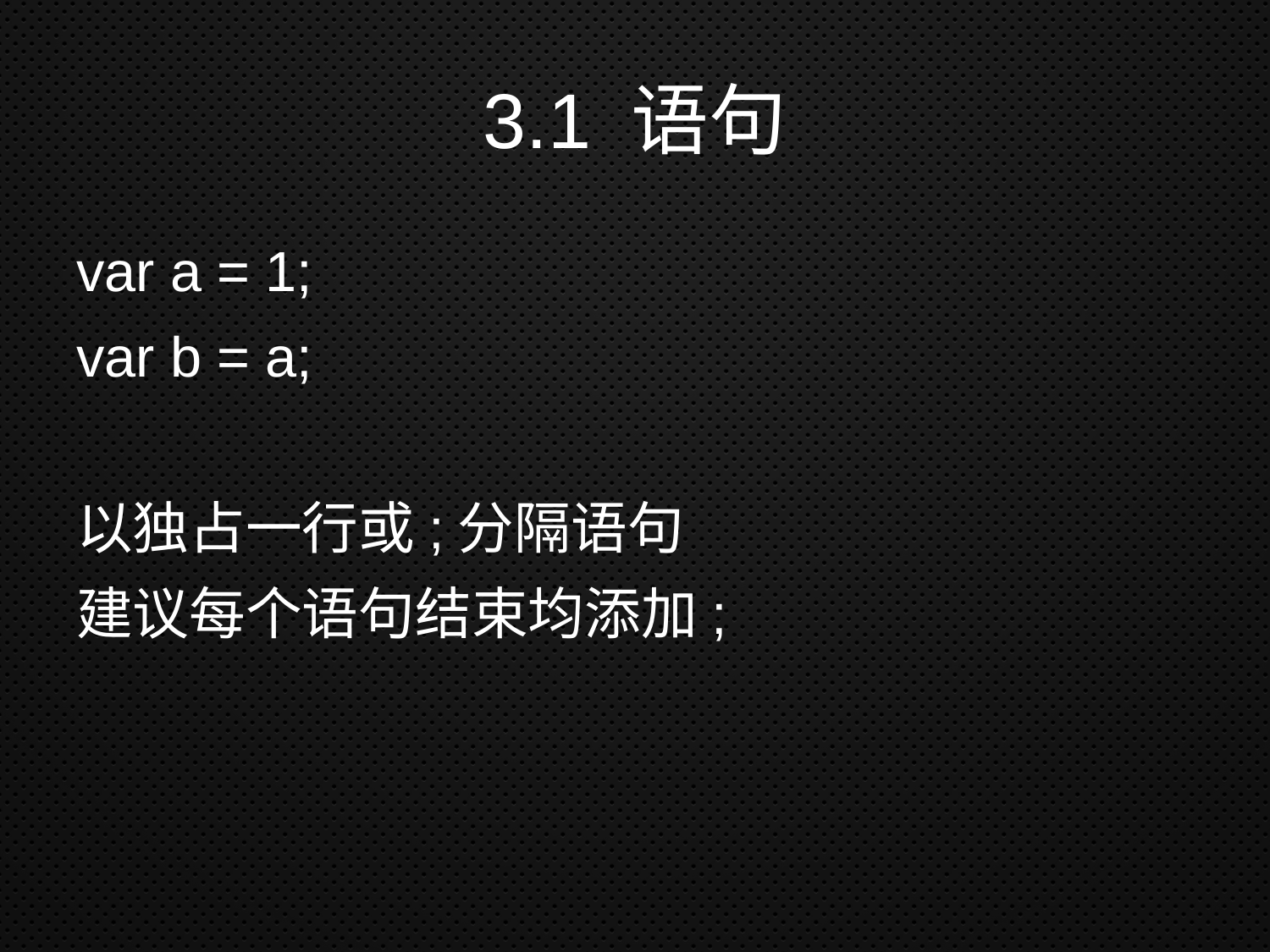

# 3.1 语句
var a = 1;
var b = a;

以独占一行或;分隔语句
建议每个语句结束均添加;